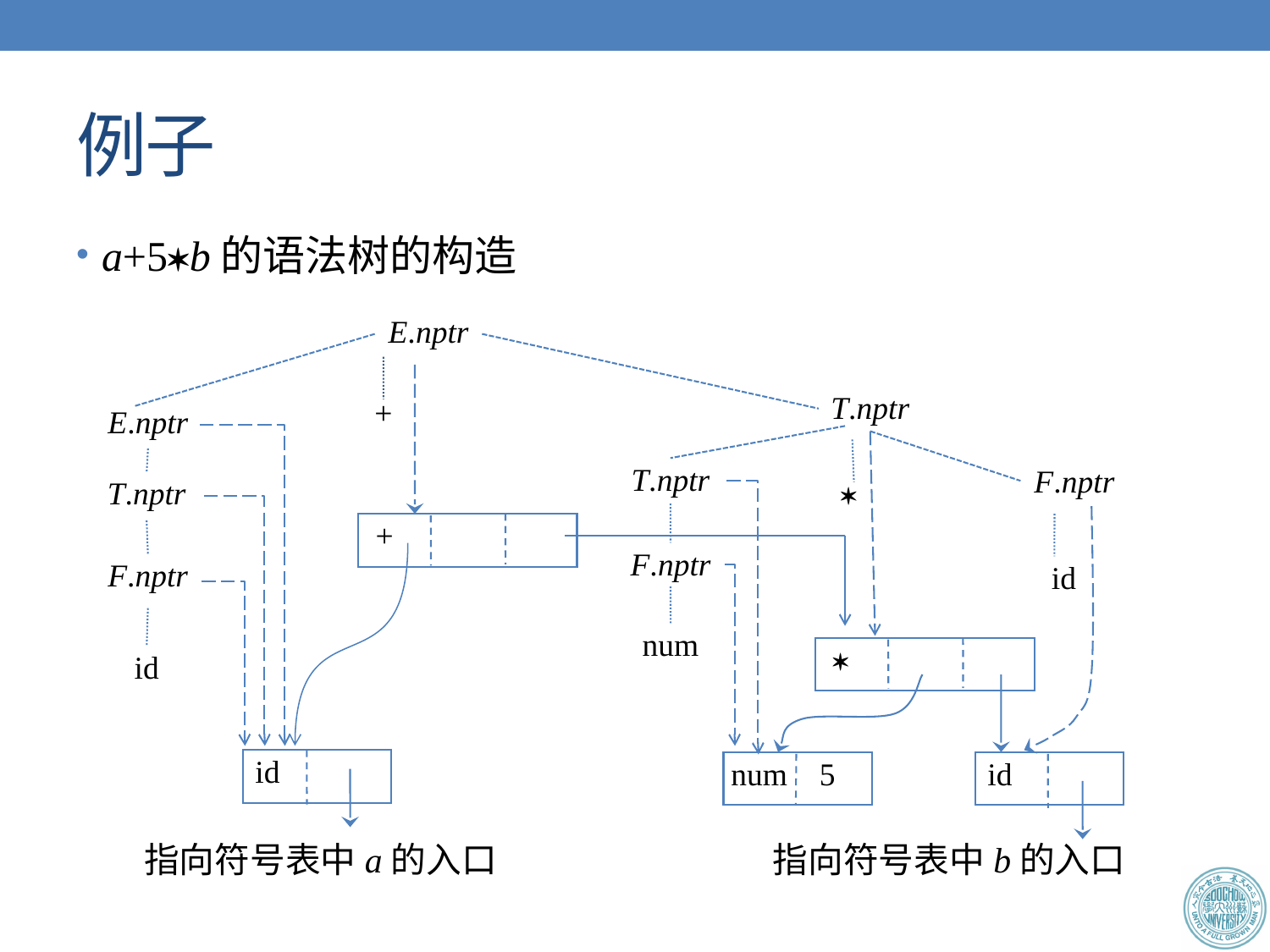

# 例子
a+5∗b的语法树的构造
E.nptr

T.nptr
+
E.nptr

T.nptr
F.nptr
∗
T.nptr

+

F.nptr
F.nptr
id
num
∗

id

id

num    5

id

指向符号表中a的入口
指向符号表中b的入口